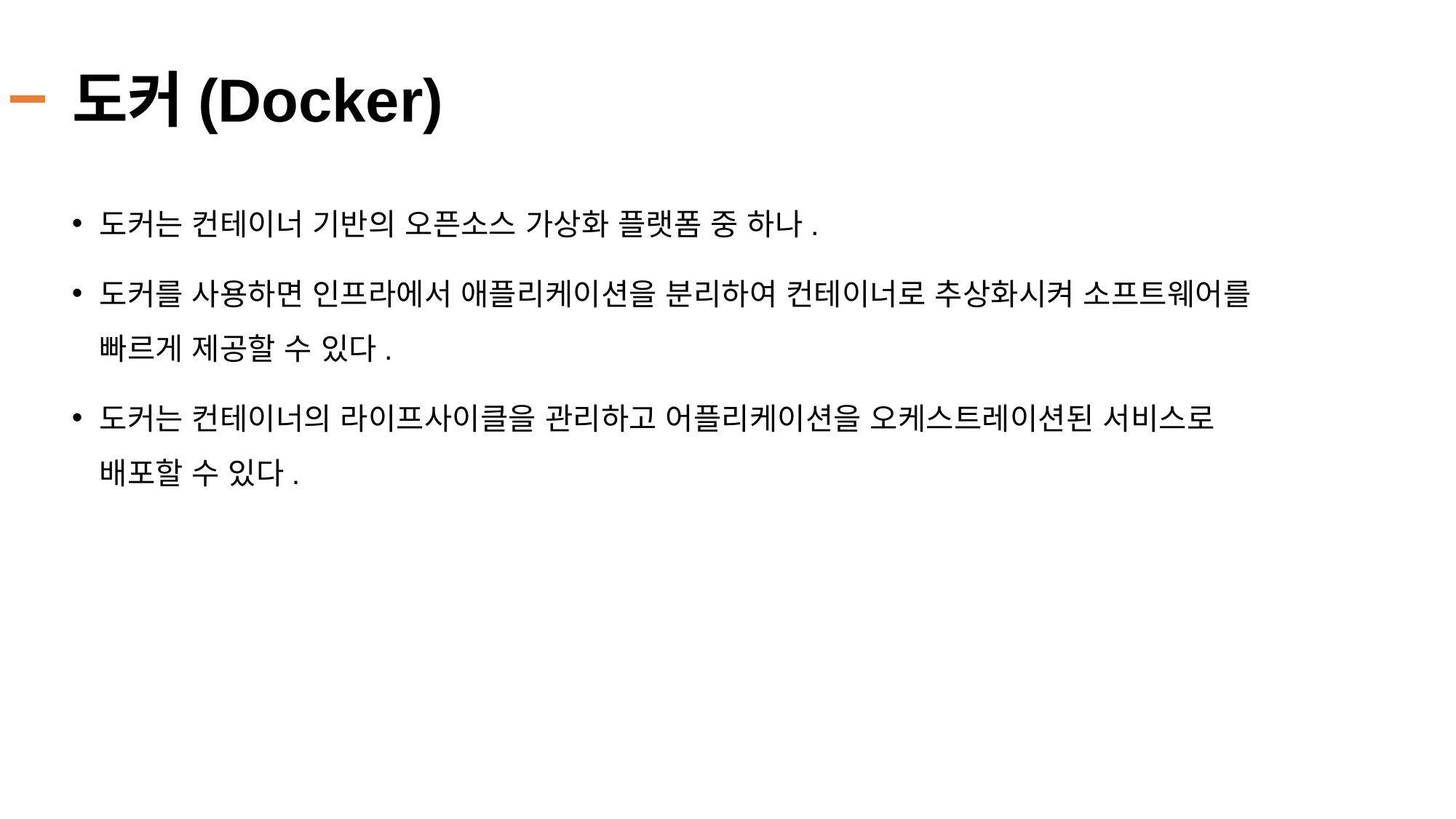

# 도커(Docker)

도커는 컨테이너 기반의 오픈소스 가상화 플랫폼 중 하나.
도커를 사용하면 인프라에서 애플리케이션을 분리하여 컨테이너로 추상화시켜 소프트웨어를 빠르게 제공할 수 있다.
도커는 컨테이너의 라이프사이클을 관리하고 어플리케이션을 오케스트레이션된 서비스로 배포할 수 있다.